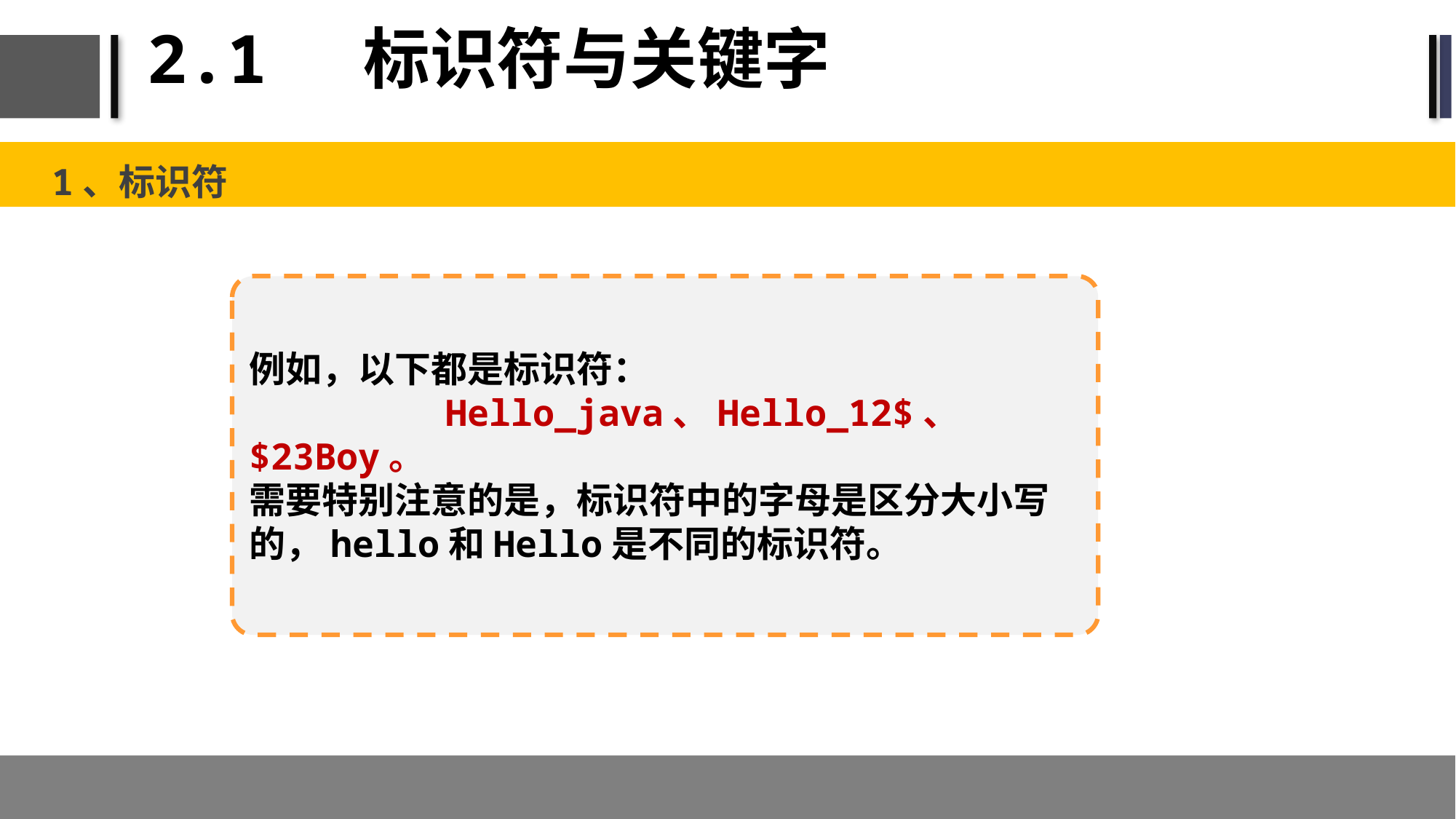

# 2.1  标识符与关键字

1、标识符
例如，以下都是标识符：
         Hello_java、Hello_12$、$23Boy。
需要特别注意的是，标识符中的字母是区分大小写的，hello和Hello是不同的标识符。